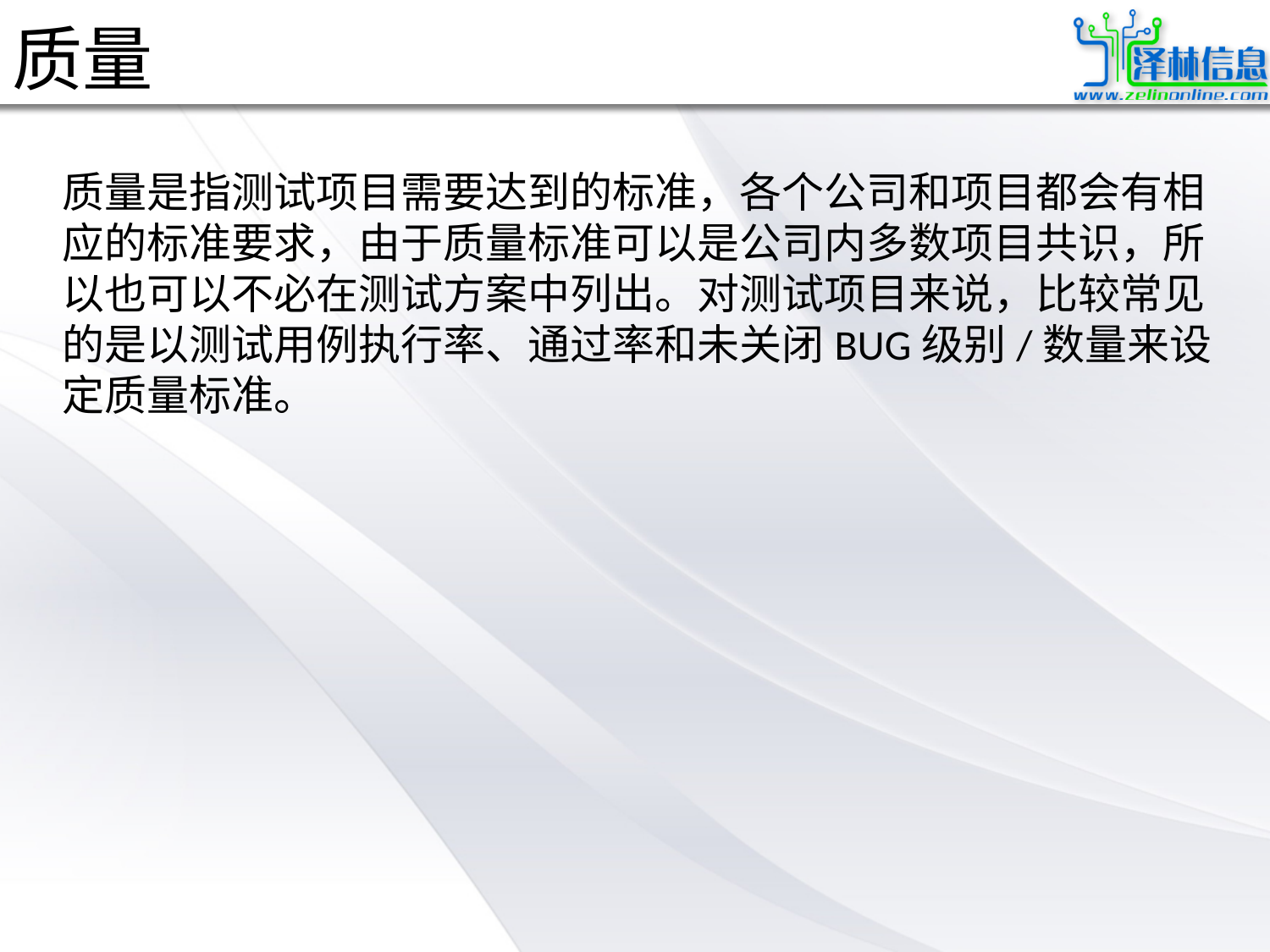

# 质量
质量是指测试项目需要达到的标准，各个公司和项目都会有相应的标准要求，由于质量标准可以是公司内多数项目共识，所以也可以不必在测试方案中列出。对测试项目来说，比较常见的是以测试用例执行率、通过率和未关闭BUG级别/数量来设定质量标准。